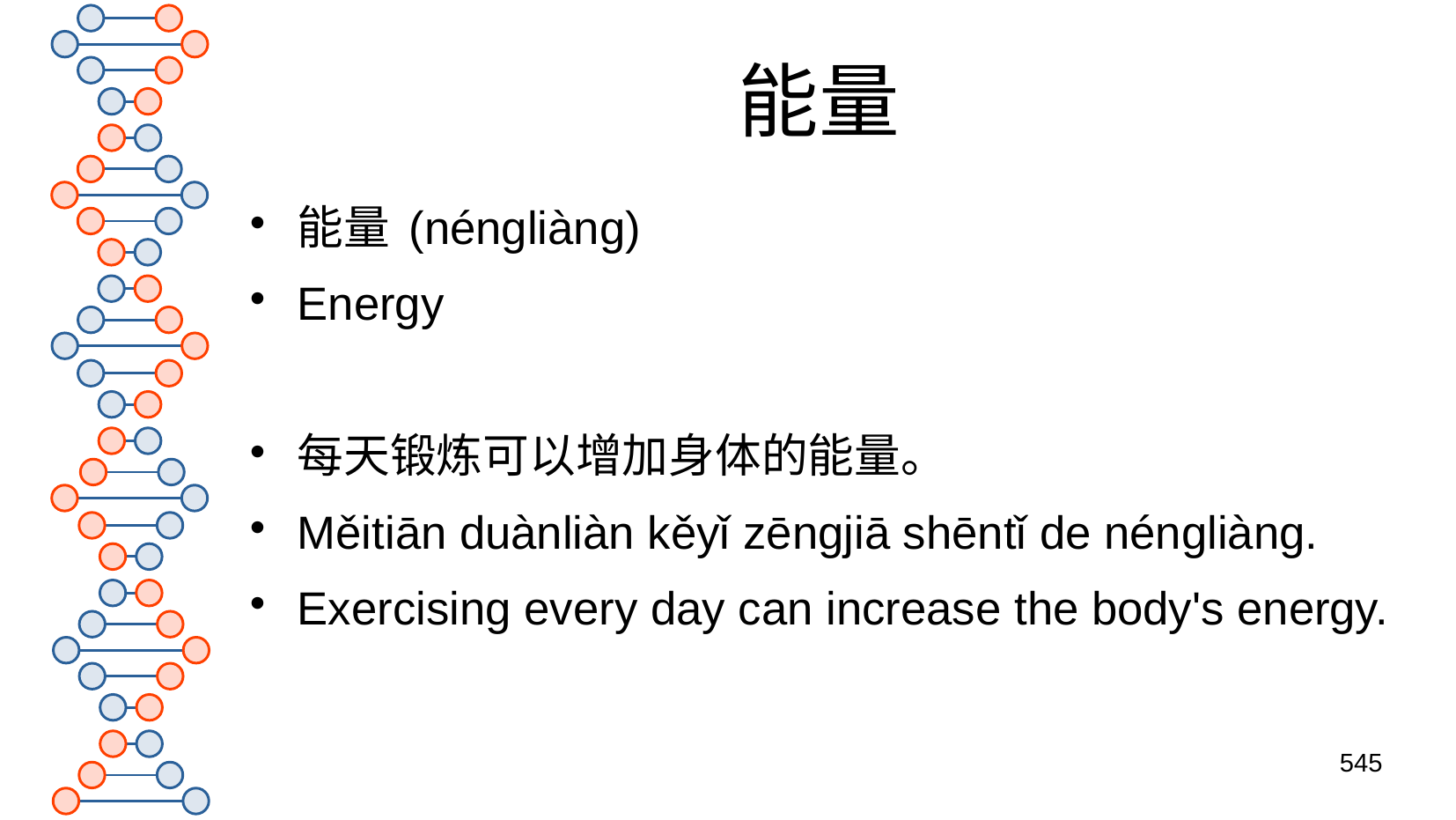

# 能量
能量 (néngliàng)
Energy

每天锻炼可以增加身体的能量。
Měitiān duànliàn kěyǐ zēngjiā shēntǐ de néngliàng.
Exercising every day can increase the body's energy.
545